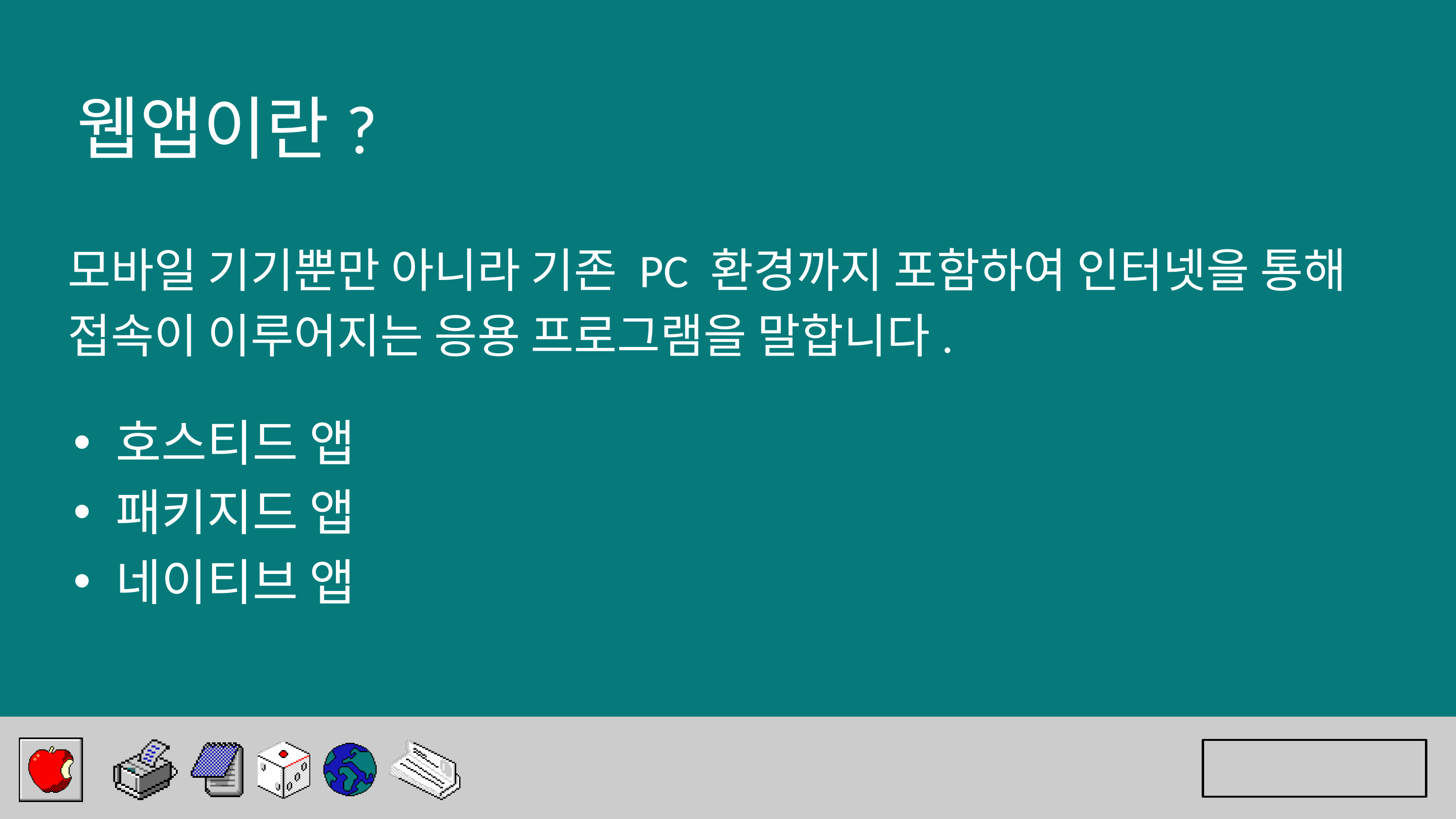

웹앱이란?

모바일 기기뿐만 아니라 기존 PC 환경까지 포함하여 인터넷을 통해 접속이 이루어지는 응용 프로그램을 말합니다.
호스티드 앱
패키지드 앱
네이티브 앱

Back to Agenda Page